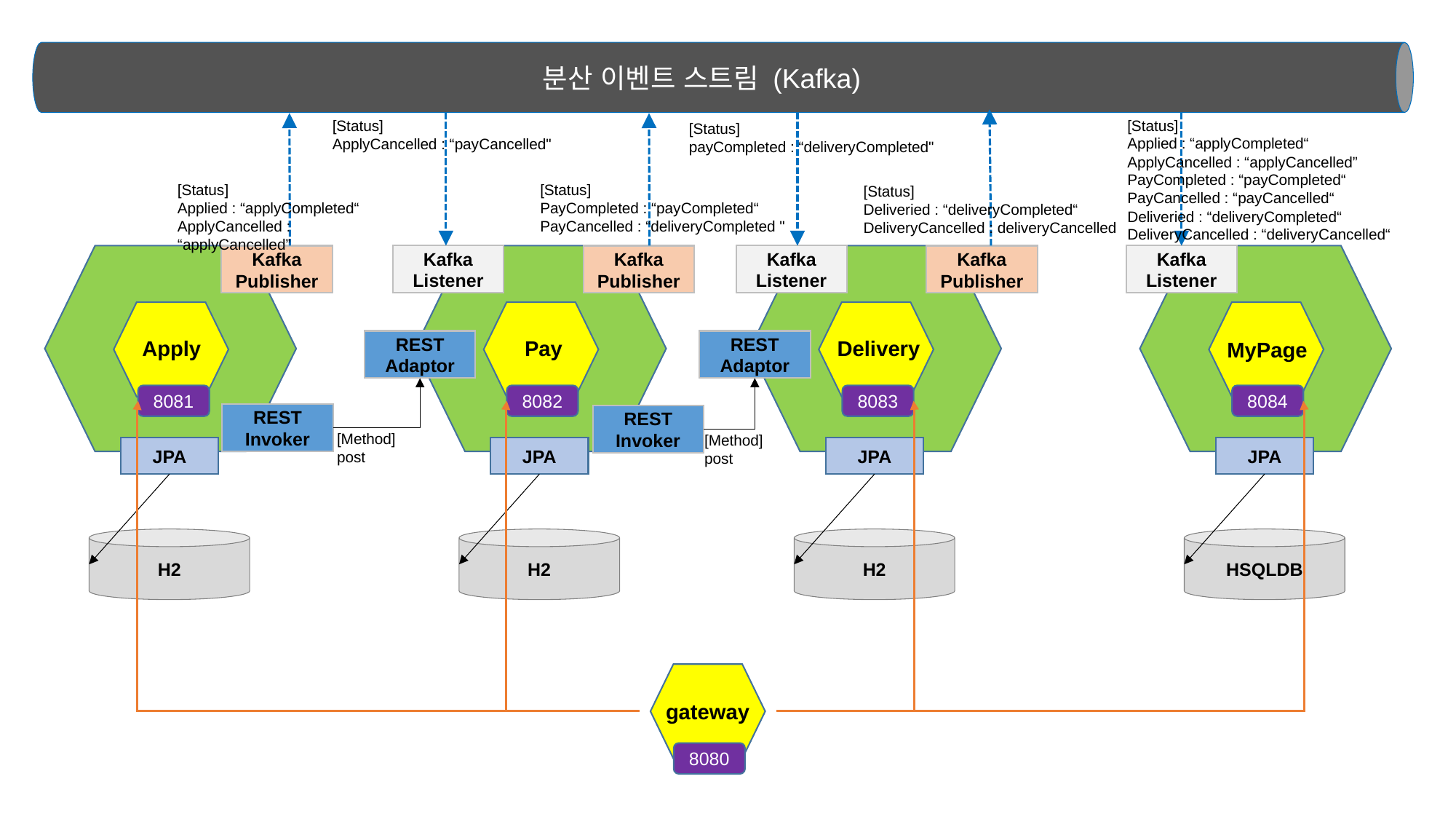

분산 이벤트 스트림 (Kafka)
[Status]
Applied : “applyCompleted“
ApplyCancelled : “applyCancelled”
PayCompleted : “payCompleted“
PayCancelled : “payCancelled“
Deliveried : “deliveryCompleted“
DeliveryCancelled : “deliveryCancelled“
[Status]
ApplyCancelled : “payCancelled"
[Status]
payCompleted : “deliveryCompleted"
[Status]
Applied : “applyCompleted“
ApplyCancelled : “applyCancelled”
[Status]
PayCompleted : “payCompleted“
PayCancelled : “deliveryCompleted "

[Status]
Deliveried : “deliveryCompleted“
DeliveryCancelled : deliveryCancelled
Kafka
Listener

Kafka
Publisher
Kafka
Publisher

Apply
REST
Invoker
JPA
H2
Kafka
Listener

Kafka
Publisher

Delivery
JPA
H2
Kafka
Listener

MyPage
JPA
HSQLDB

Pay
REST
Adaptor
REST
Adaptor
8082
JPA
H2
8081
8083
8084
REST
Invoker
[Method]
post
[Method]
post

gateway
8080